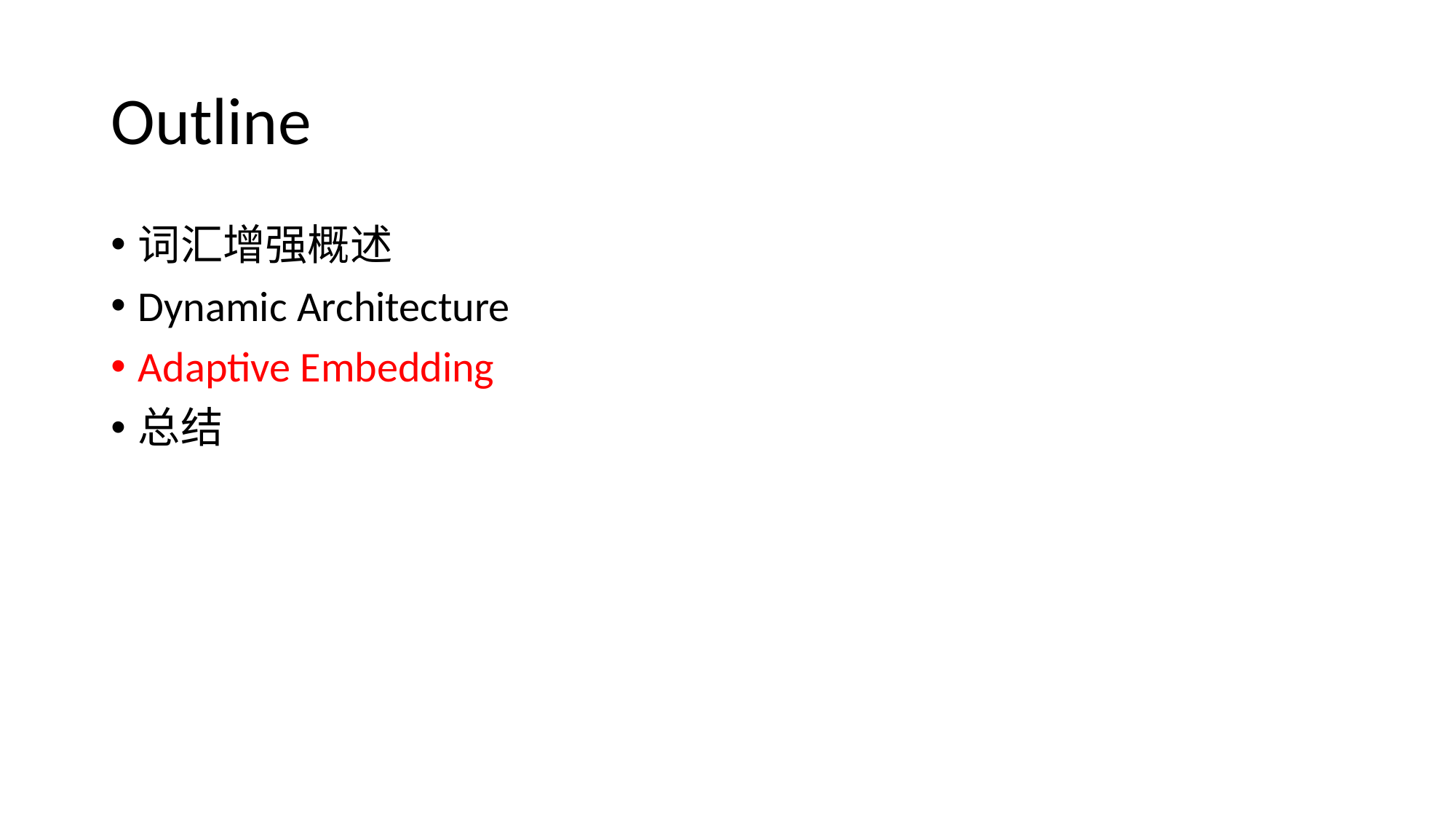

# Outline
词汇增强概述
Dynamic Architecture
Adaptive Embedding
总结